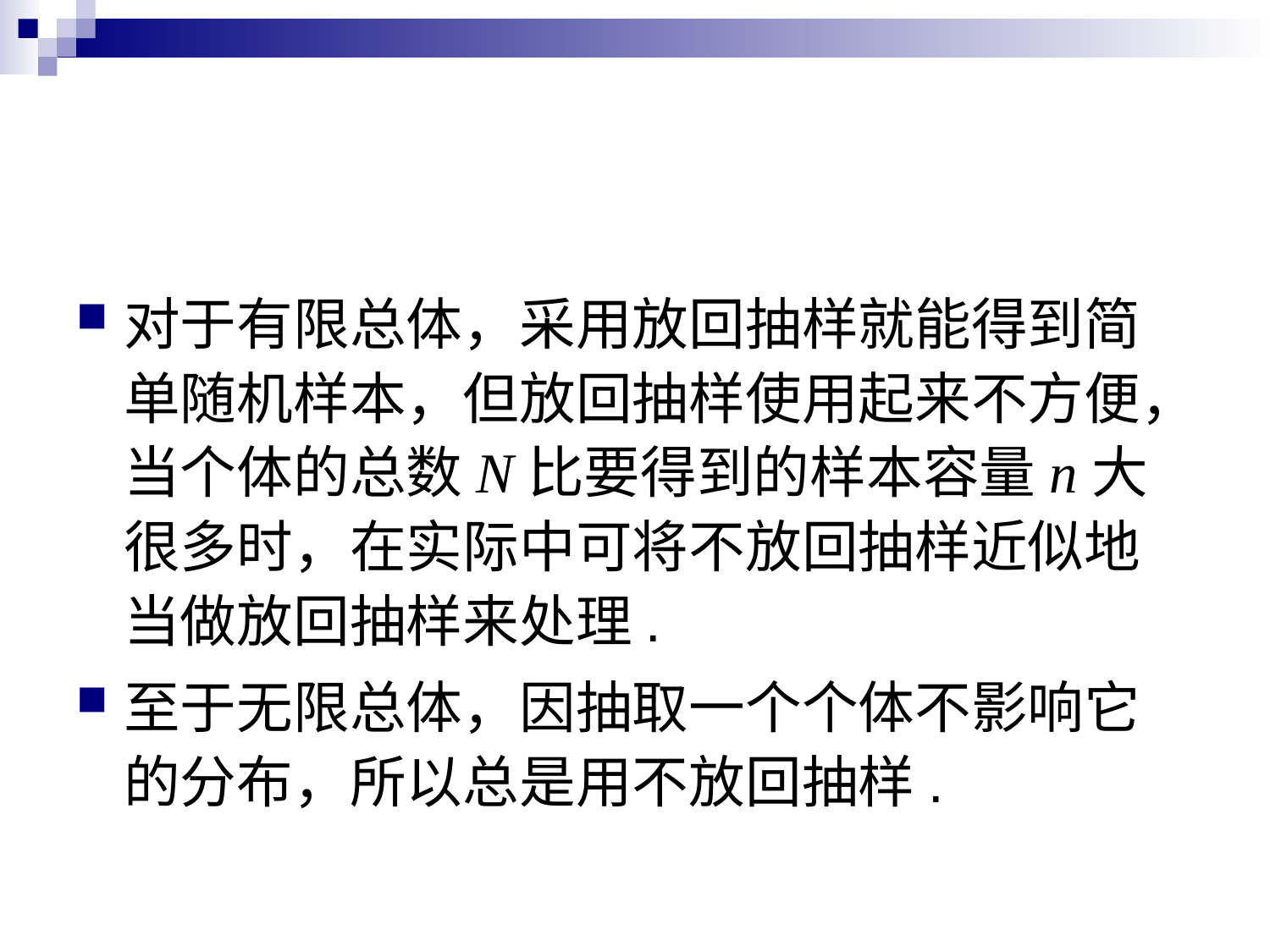

#
对于有限总体，采用放回抽样就能得到简单随机样本，但放回抽样使用起来不方便，当个体的总数N比要得到的样本容量n大很多时，在实际中可将不放回抽样近似地当做放回抽样来处理.
至于无限总体，因抽取一个个体不影响它的分布，所以总是用不放回抽样.